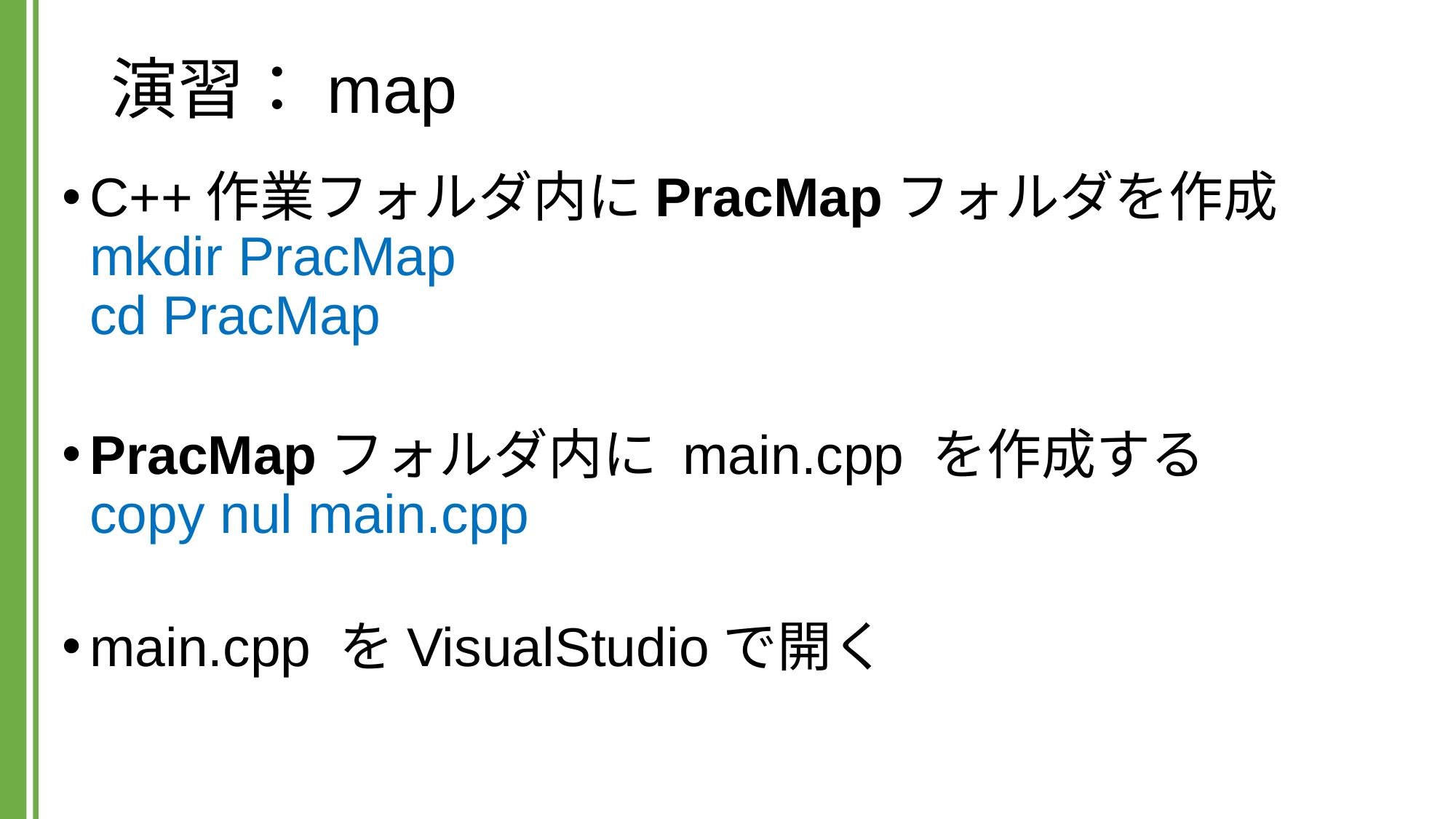

# 演習：map
C++作業フォルダ内にPracMapフォルダを作成
mkdir PracMap
cd PracMap
PracMapフォルダ内に main.cpp を作成する
copy nul main.cpp
main.cpp をVisualStudioで開く